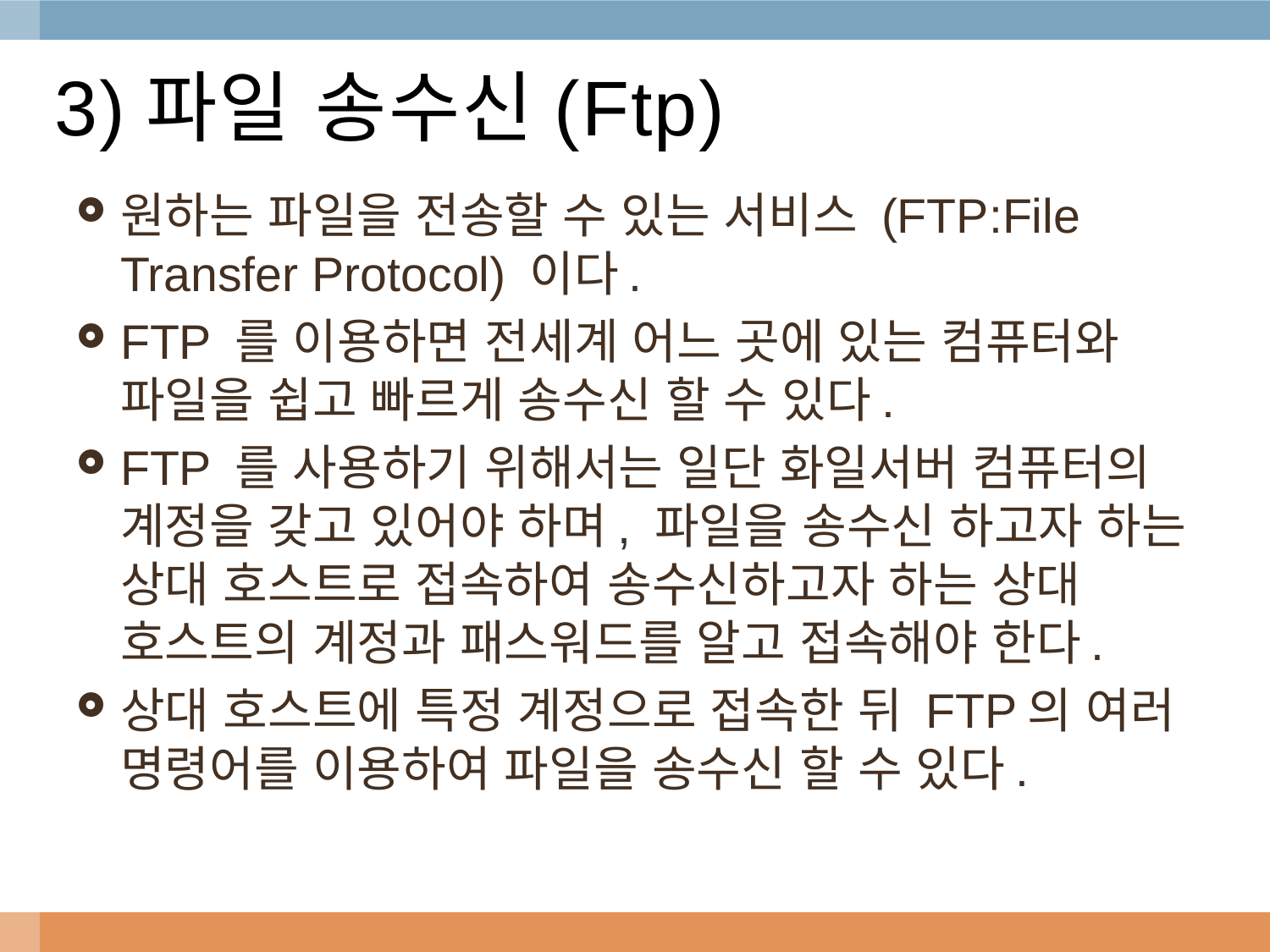

# 3)파일 송수신(Ftp)
원하는 파일을 전송할 수 있는 서비스 (FTP:File Transfer Protocol) 이다.
FTP 를 이용하면 전세계 어느 곳에 있는 컴퓨터와 파일을 쉽고 빠르게 송수신 할 수 있다.
FTP 를 사용하기 위해서는 일단 화일서버 컴퓨터의 계정을 갖고 있어야 하며, 파일을 송수신 하고자 하는 상대 호스트로 접속하여 송수신하고자 하는 상대 호스트의 계정과 패스워드를 알고 접속해야 한다.
상대 호스트에 특정 계정으로 접속한 뒤 FTP의 여러 명령어를 이용하여 파일을 송수신 할 수 있다.